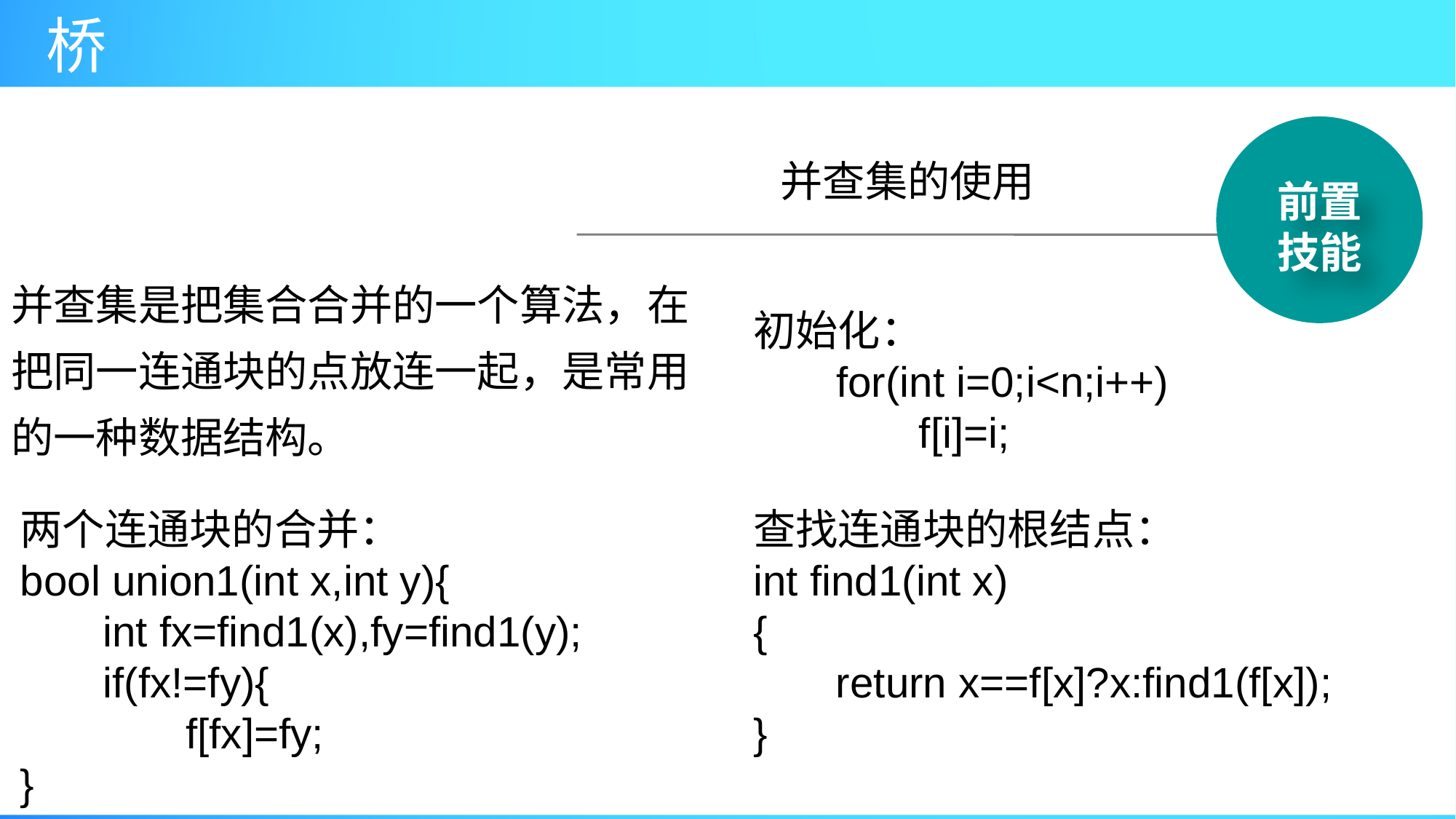

前置
技能
并查集的使用
并查集是把集合合并的一个算法，在把同一连通块的点放连一起，是常用的一种数据结构。
初始化：
       for(int i=0;i<n;i++)
              f[i]=i;
两个连通块的合并：
bool union1(int x,int y){
       int fx=find1(x),fy=find1(y);
       if(fx!=fy){
              f[fx]=fy;
}
查找连通块的根结点：
int find1(int x)
{
       return x==f[x]?x:find1(f[x]);
}